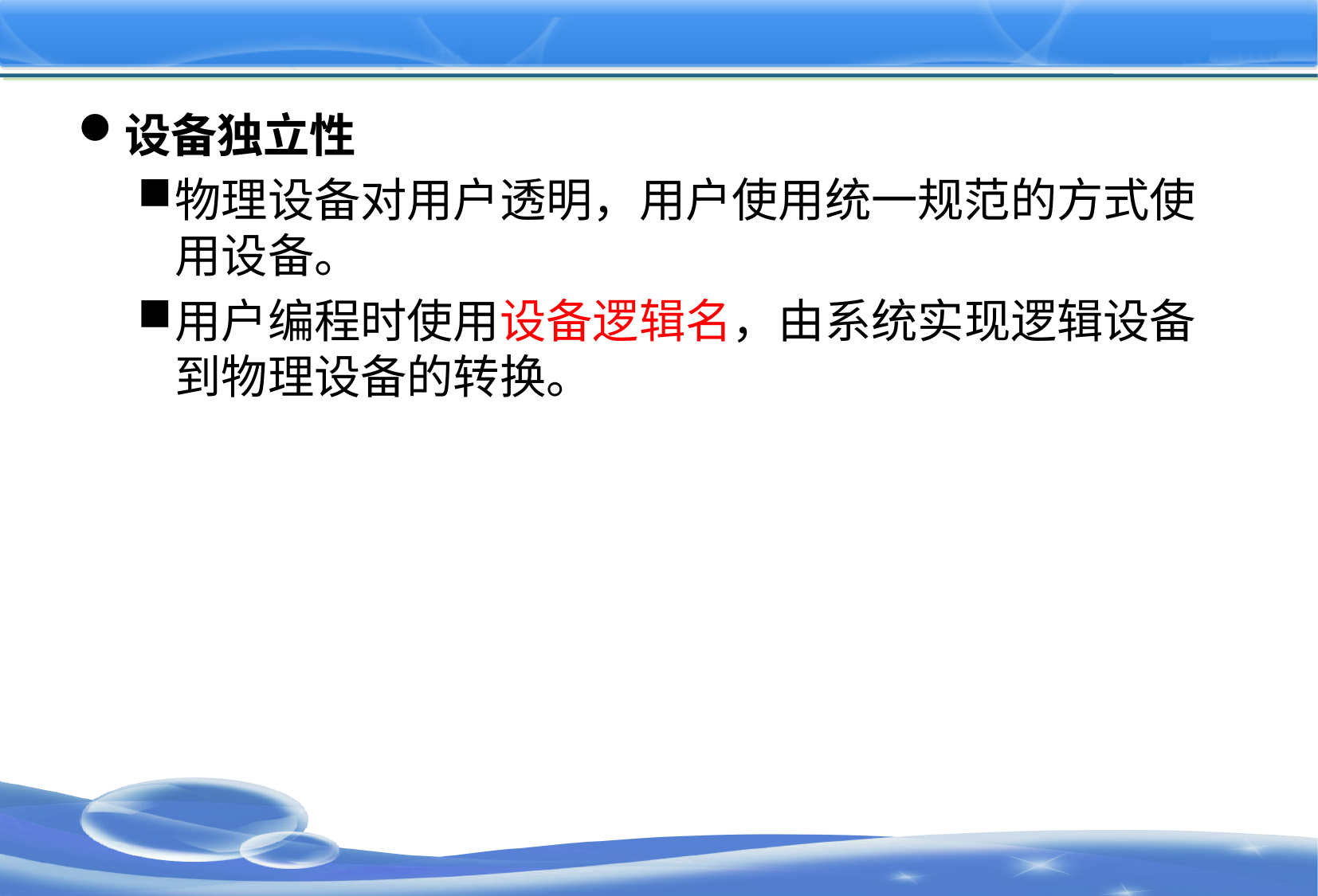

#
设备独立性
物理设备对用户透明，用户使用统一规范的方式使用设备。
用户编程时使用设备逻辑名，由系统实现逻辑设备到物理设备的转换。